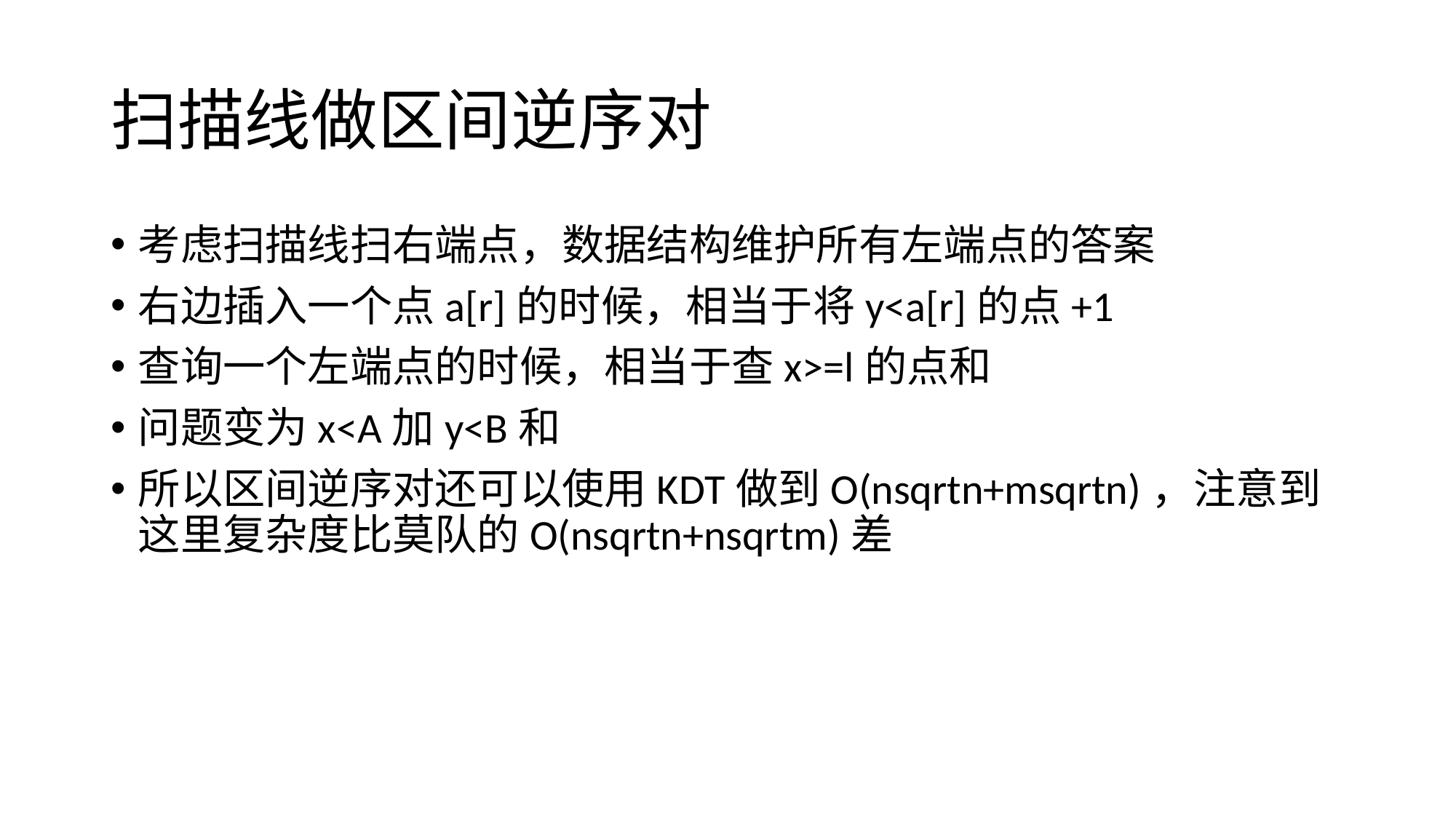

# 扫描线做区间逆序对
考虑扫描线扫右端点，数据结构维护所有左端点的答案
右边插入一个点a[r]的时候，相当于将y<a[r]的点+1
查询一个左端点的时候，相当于查x>=l的点和
问题变为x<A加y<B和
所以区间逆序对还可以使用KDT做到O(nsqrtn+msqrtn)，注意到这里复杂度比莫队的O(nsqrtn+nsqrtm)差